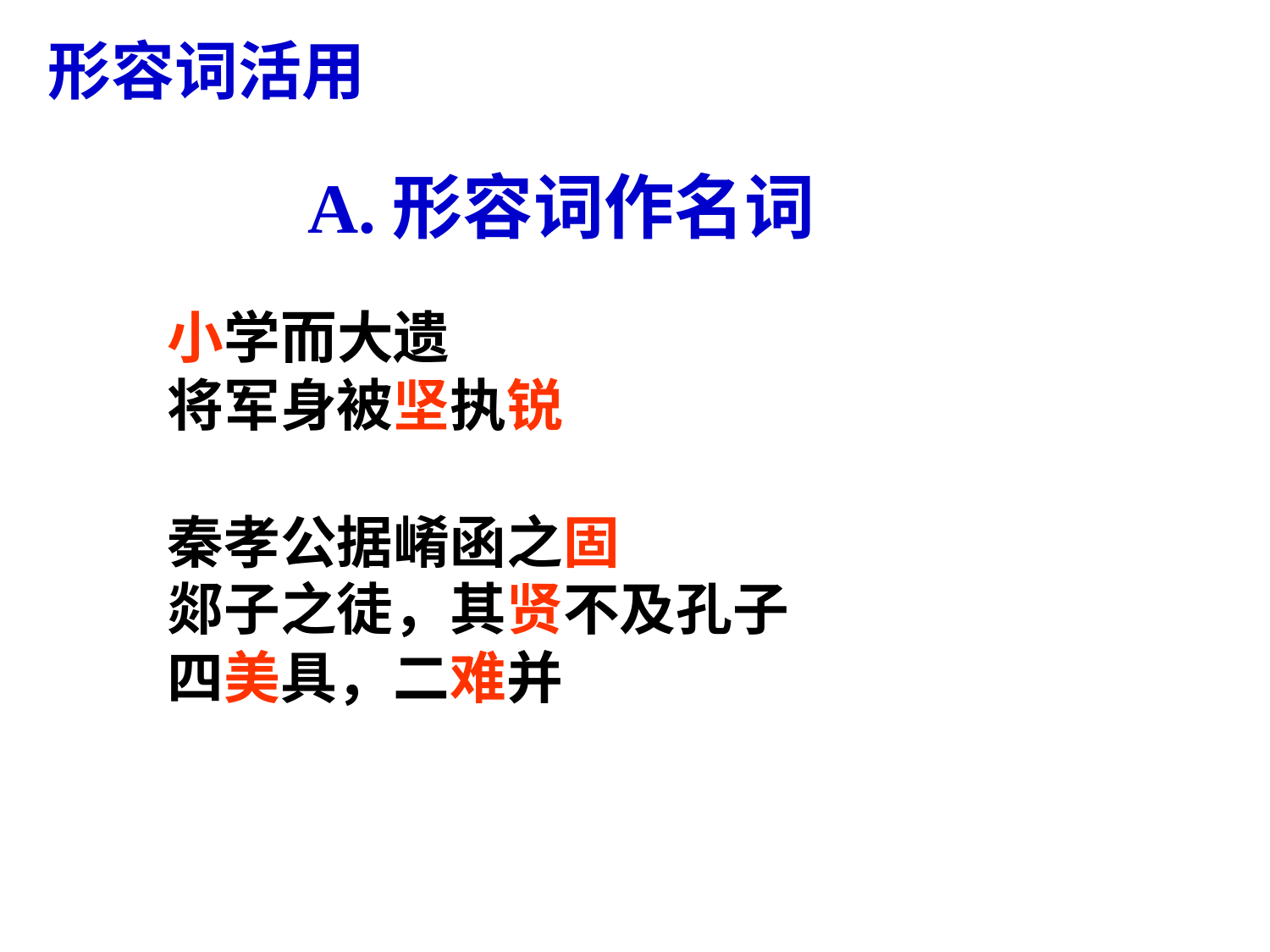

形容词活用
A.形容词作名词
小学而大遗
将军身被坚执锐
秦孝公据崤函之固
郯子之徒，其贤不及孔子
四美具，二难并